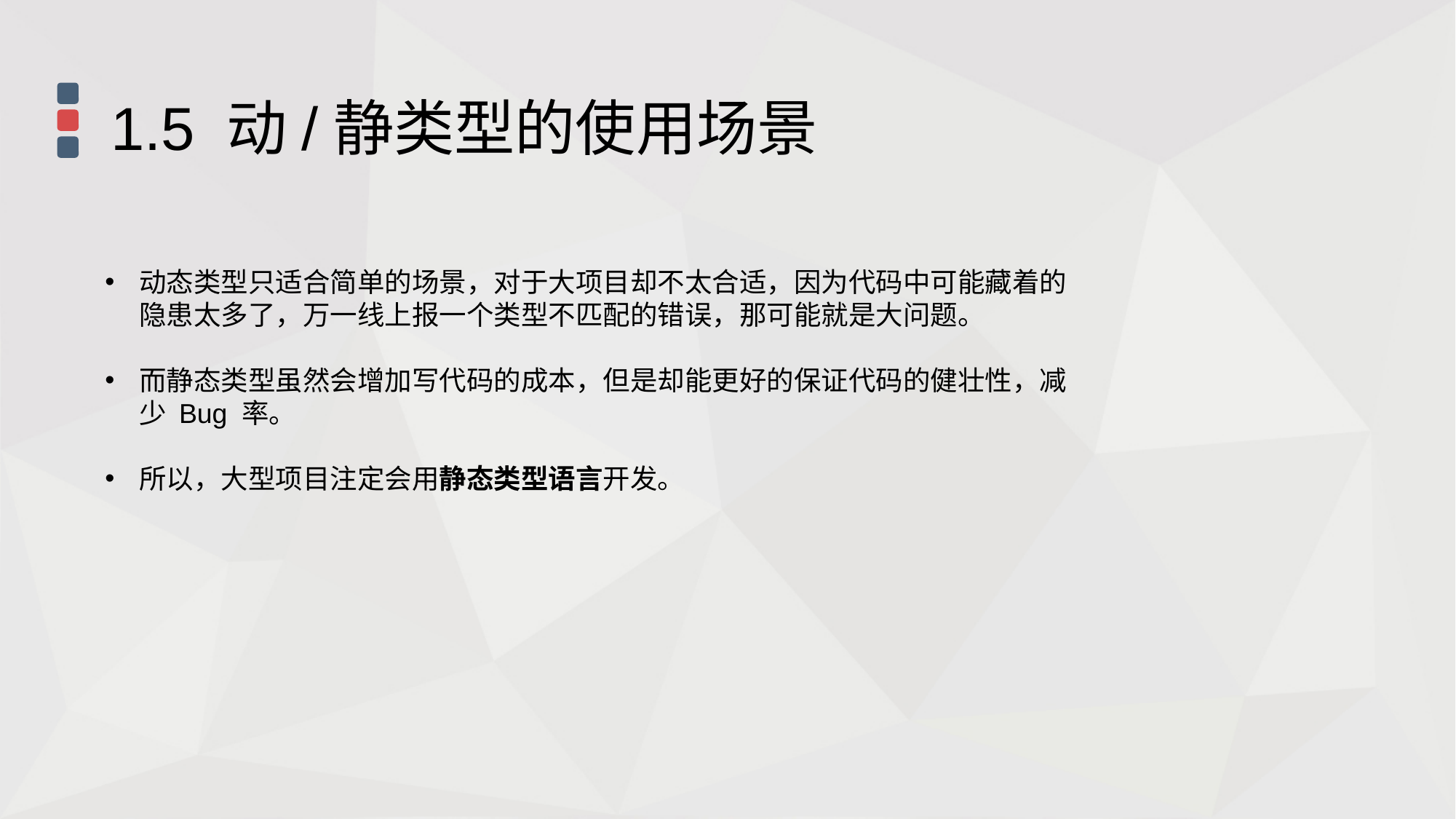

1.5 动/静类型的使用场景
动态类型只适合简单的场景，对于大项目却不太合适，因为代码中可能藏着的隐患太多了，万一线上报一个类型不匹配的错误，那可能就是大问题。

而静态类型虽然会增加写代码的成本，但是却能更好的保证代码的健壮性，减少 Bug 率。

所以，大型项目注定会用静态类型语言开发。